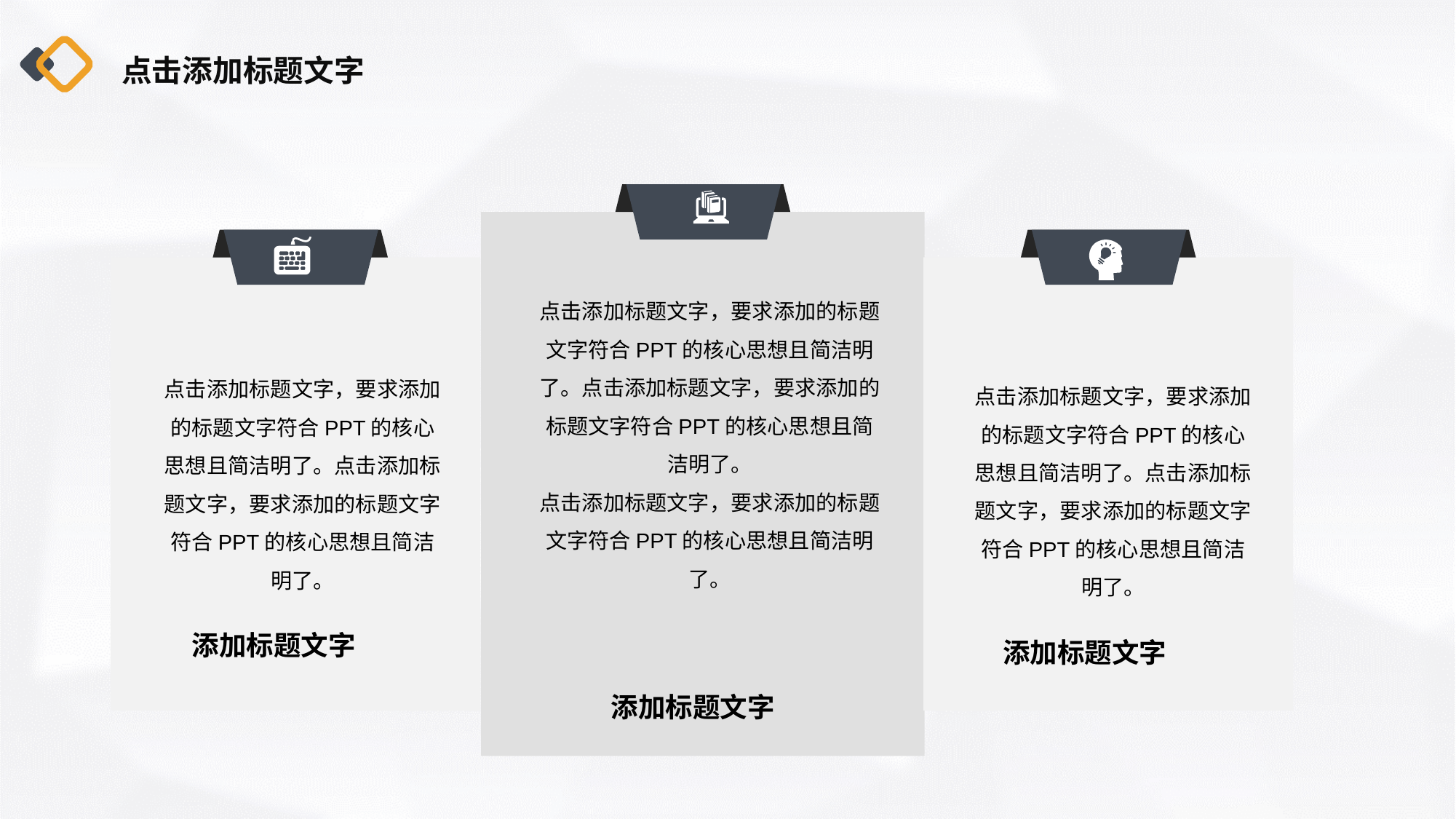

点击添加标题文字

点击添加标题文字，要求添加的标题文字符合PPT的核心思想且简洁明了。点击添加标题文字，要求添加的标题文字符合PPT的核心思想且简洁明了。
点击添加标题文字，要求添加的标题文字符合PPT的核心思想且简洁明了。
点击添加标题文字，要求添加的标题文字符合PPT的核心思想且简洁明了。点击添加标题文字，要求添加的标题文字符合PPT的核心思想且简洁明了。
点击添加标题文字，要求添加的标题文字符合PPT的核心思想且简洁明了。点击添加标题文字，要求添加的标题文字符合PPT的核心思想且简洁明了。
添加标题文字
添加标题文字
添加标题文字